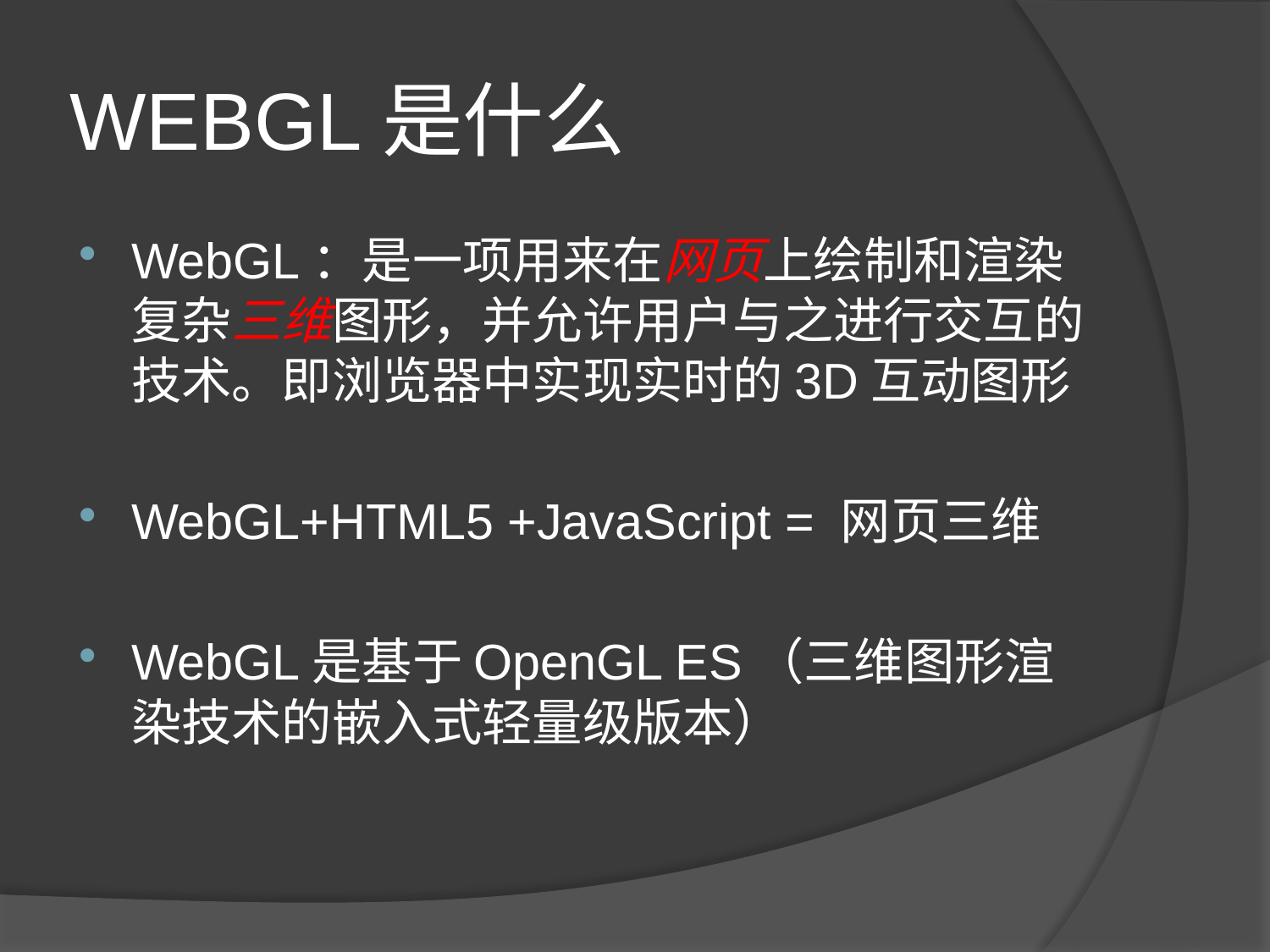

# WEBGL是什么
WebGL：是一项用来在网页上绘制和渲染复杂三维图形，并允许用户与之进行交互的技术。即浏览器中实现实时的3D互动图形

WebGL+HTML5 +JavaScript = 网页三维

WebGL是基于OpenGL ES（三维图形渲染技术的嵌入式轻量级版本）